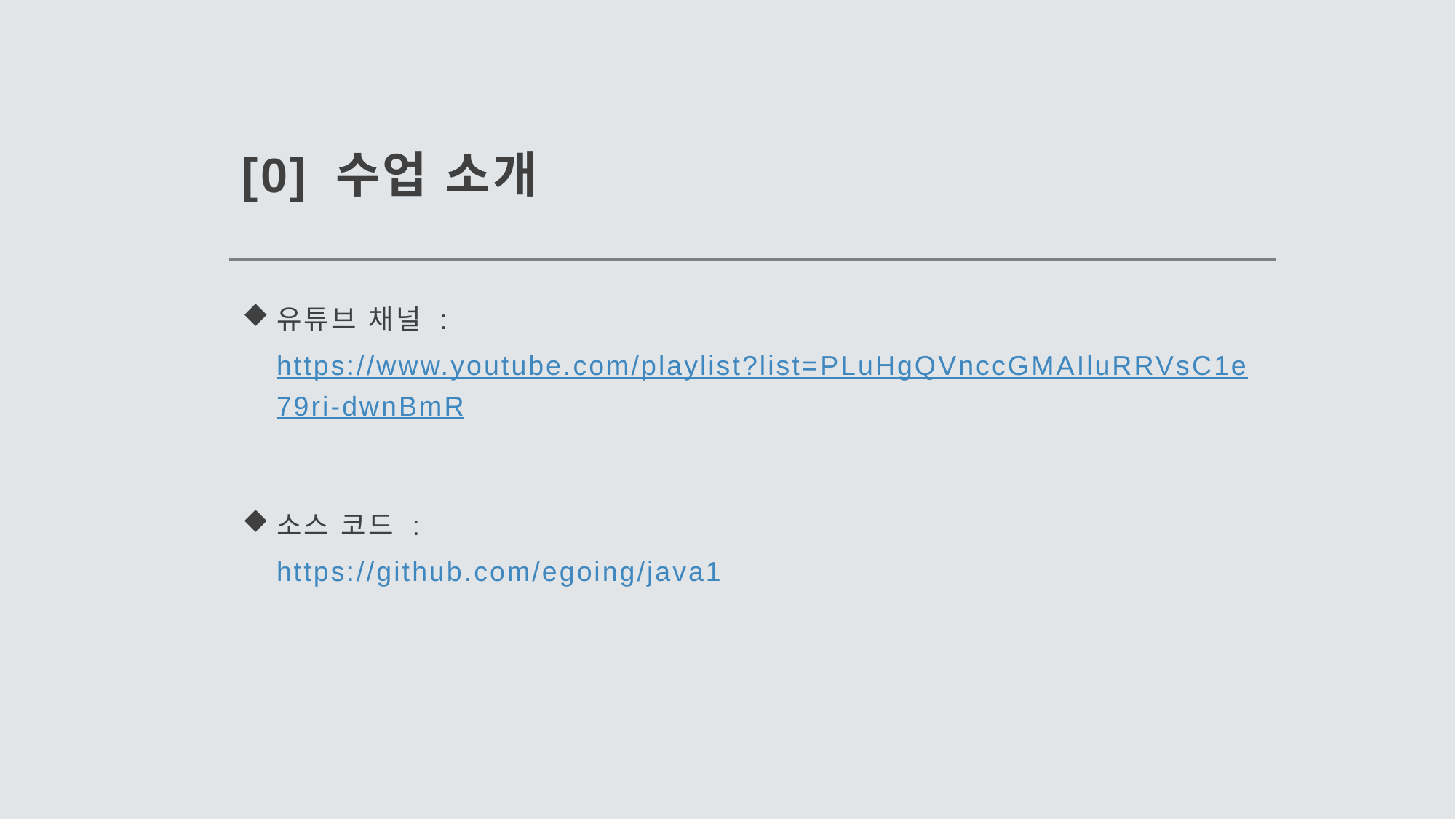

# [0] 수업 소개
유튜브 채널 : https://www.youtube.com/playlist?list=PLuHgQVnccGMAIluRRVsC1e79ri-dwnBmR

소스 코드 : 				  https://github.com/egoing/java1